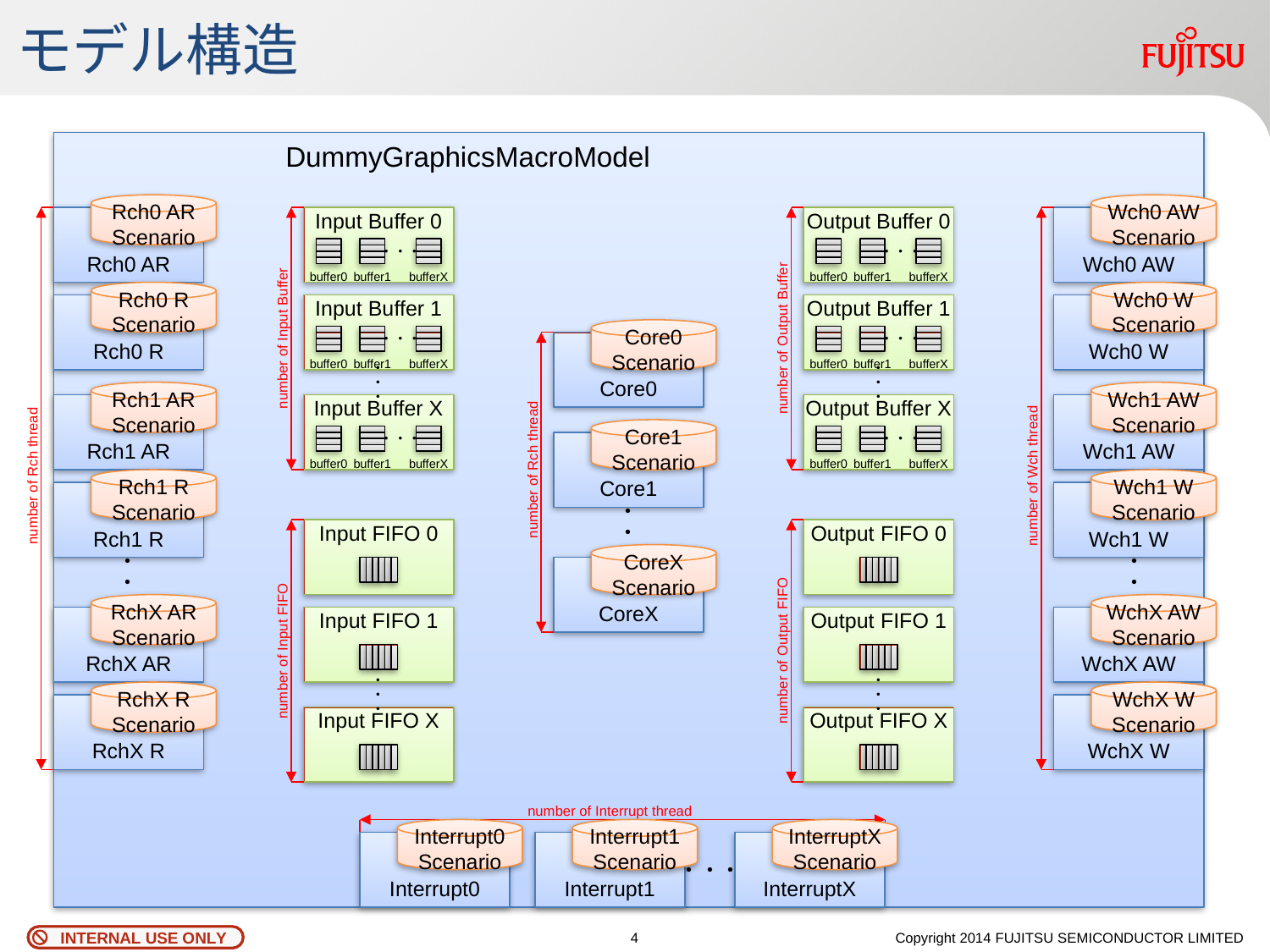

# モデル構造
     DummyGraphicsMacroModel
Rch0 AR
Scenario
Wch0 AW
Scenario
Rch0 AR
Input Buffer 0
Output Buffer 0
Wch0 AW

・・・

・・・

number of Input Buffer
number of Output Buffer
buffer0
buffer1
bufferX
buffer0
buffer1
bufferX
Rch0 R
Scenario
Wch0 W
Scenario
Rch0 R
Input Buffer 1
Output Buffer 1
Wch0 W
Core0
Scenario

・・・

・・・

Core0
buffer0
buffer1
bufferX
buffer0
buffer1
bufferX
・・・
・・・
Rch1 AR
Scenario
Wch1 AW
Scenario
number of Rch thread
number of Rch thread
Rch1 AR
Input Buffer X
Output Buffer X
number of Wch thread
Wch1 AW
Core1
Scenario

・・・

・・・

Core1
buffer0
buffer1
bufferX
buffer0
buffer1
bufferX
Rch1 R
Scenario
Wch1 W
Scenario
Rch1 R
Wch1 W
Input FIFO 0
・・・
Output FIFO 0
CoreX
Scenario

CoreX
・・・
number of Input FIFO
number of Output FIFO
・・・
RchX AR
Scenario
WchX AW
Scenario
RchX AR
Input FIFO 1
Output FIFO 1
WchX AW

RchX R
Scenario
・・・
・・・
WchX W
Scenario
RchX R
WchX W
Input FIFO X
Output FIFO X

number of Interrupt thread
Interrupt0
Scenario
Interrupt1
Scenario
InterruptX
Scenario
Interrupt0
Interrupt1
InterruptX
・・・
4
Copyright 2014 FUJITSU SEMICONDUCTOR LIMITED